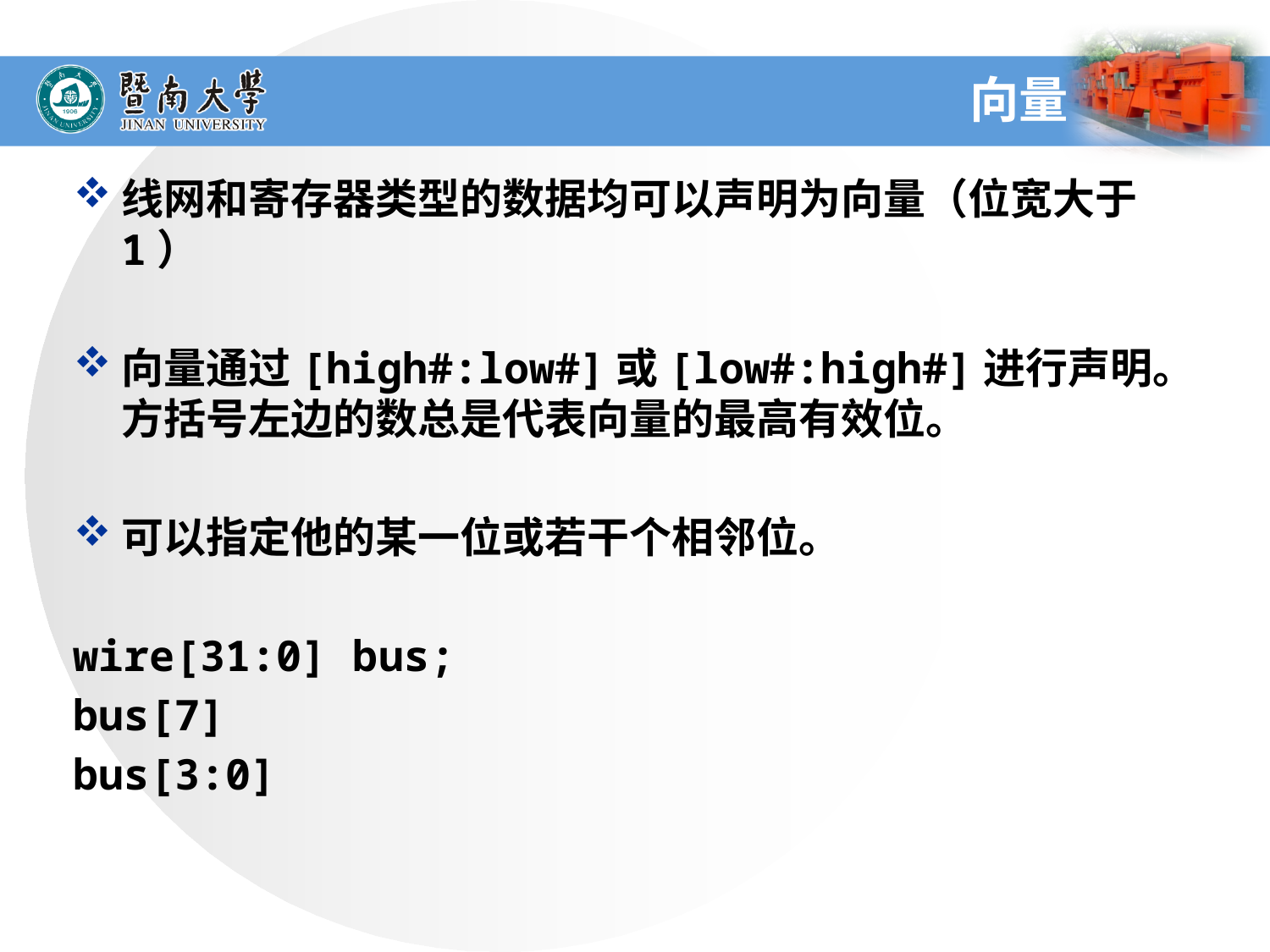

# 向量
线网和寄存器类型的数据均可以声明为向量（位宽大于1）

向量通过[high#:low#]或[low#:high#]进行声明。方括号左边的数总是代表向量的最高有效位。

可以指定他的某一位或若干个相邻位。

wire[31:0] bus;
bus[7]
bus[3:0]